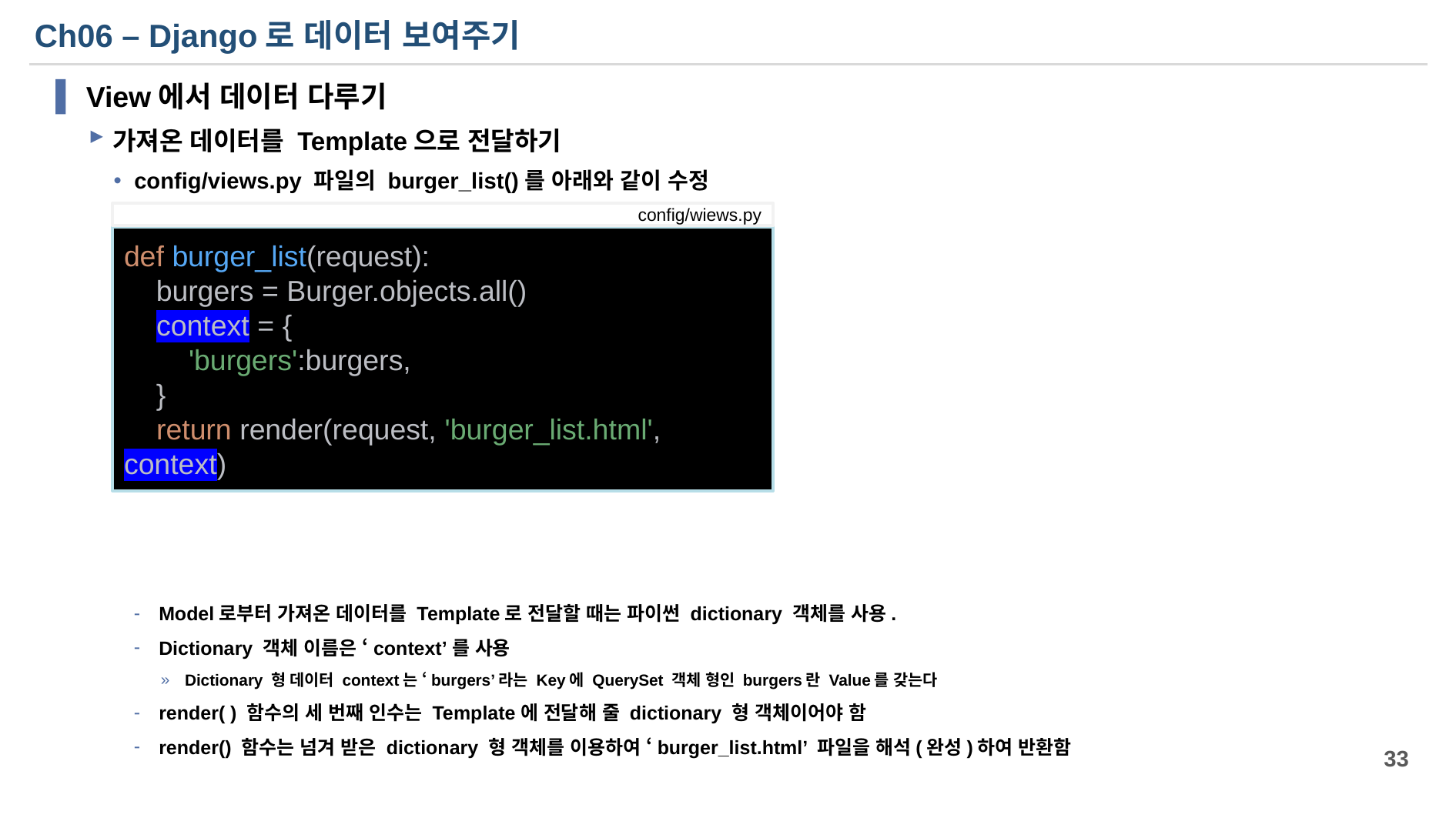

# Ch06 – Django로 데이터 보여주기
View에서 데이터 다루기
가져온 데이터를 Template으로 전달하기
config/views.py 파일의 burger_list()를 아래와 같이 수정

Model로부터 가져온 데이터를 Template로 전달할 때는 파이썬 dictionary 객체를 사용.
Dictionary 객체 이름은 ‘context’를 사용
Dictionary 형 데이터 context는 ‘burgers’라는 Key에 QuerySet 객체 형인 burgers란 Value를 갖는다
render( ) 함수의 세 번째 인수는 Template에 전달해 줄 dictionary 형 객체이어야 함
render() 함수는 넘겨 받은 dictionary 형 객체를 이용하여 ‘burger_list.html’ 파일을 해석(완성)하여 반환함

전달된 dictonary 형 데이터는 Template(burger_list.html)에서 어떻게 사용되나요?

config/wiews.py
def burger_list(request):
    burgers = Burger.objects.all()
    context = {
        'burgers':burgers,
    }
    return render(request, 'burger_list.html', context)
33